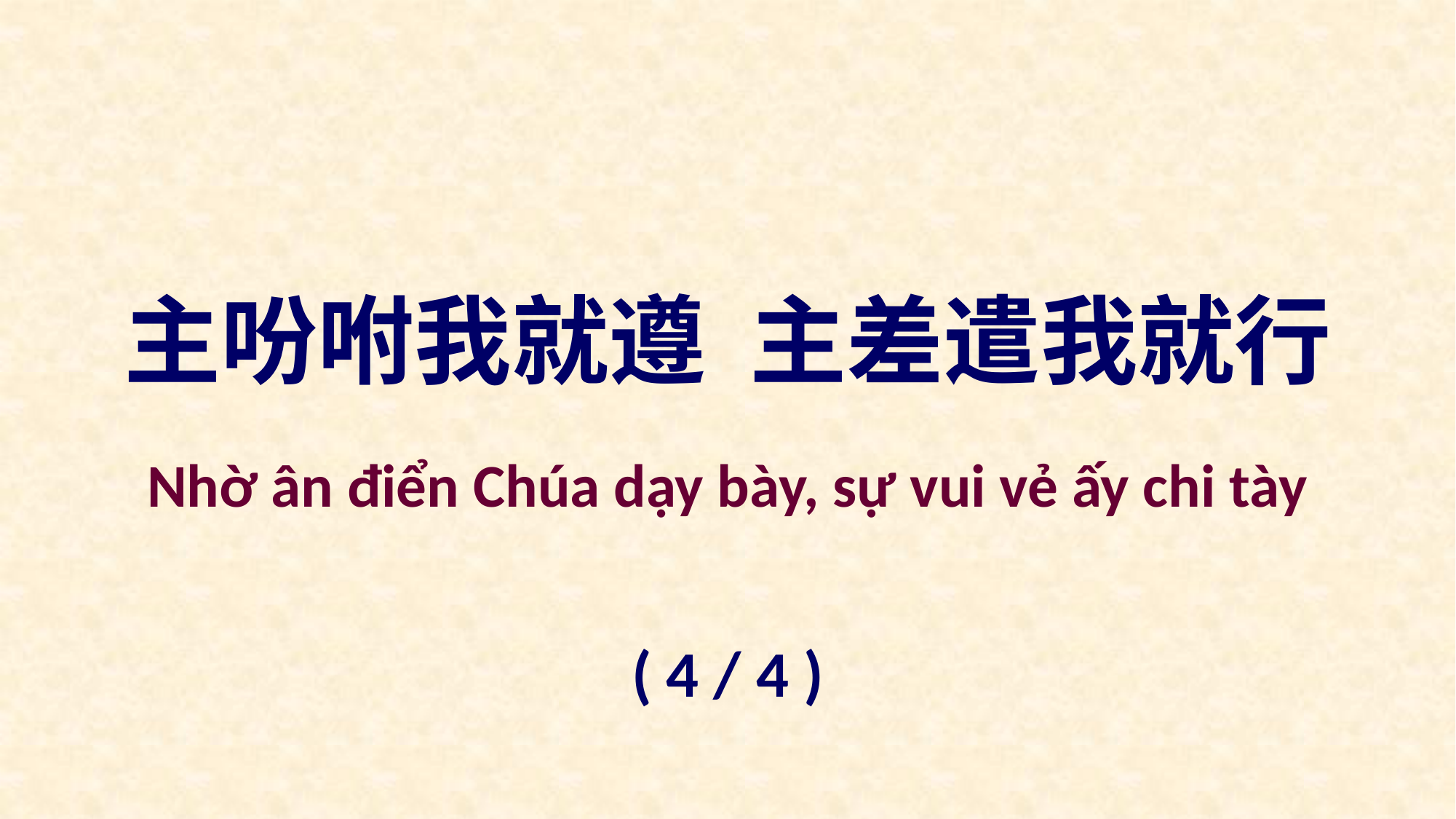

主吩咐我就遵  主差遣我就行
Nhờ ân điển Chúa dạy bày, sự vui vẻ ấy chi tày
( 4 / 4 )